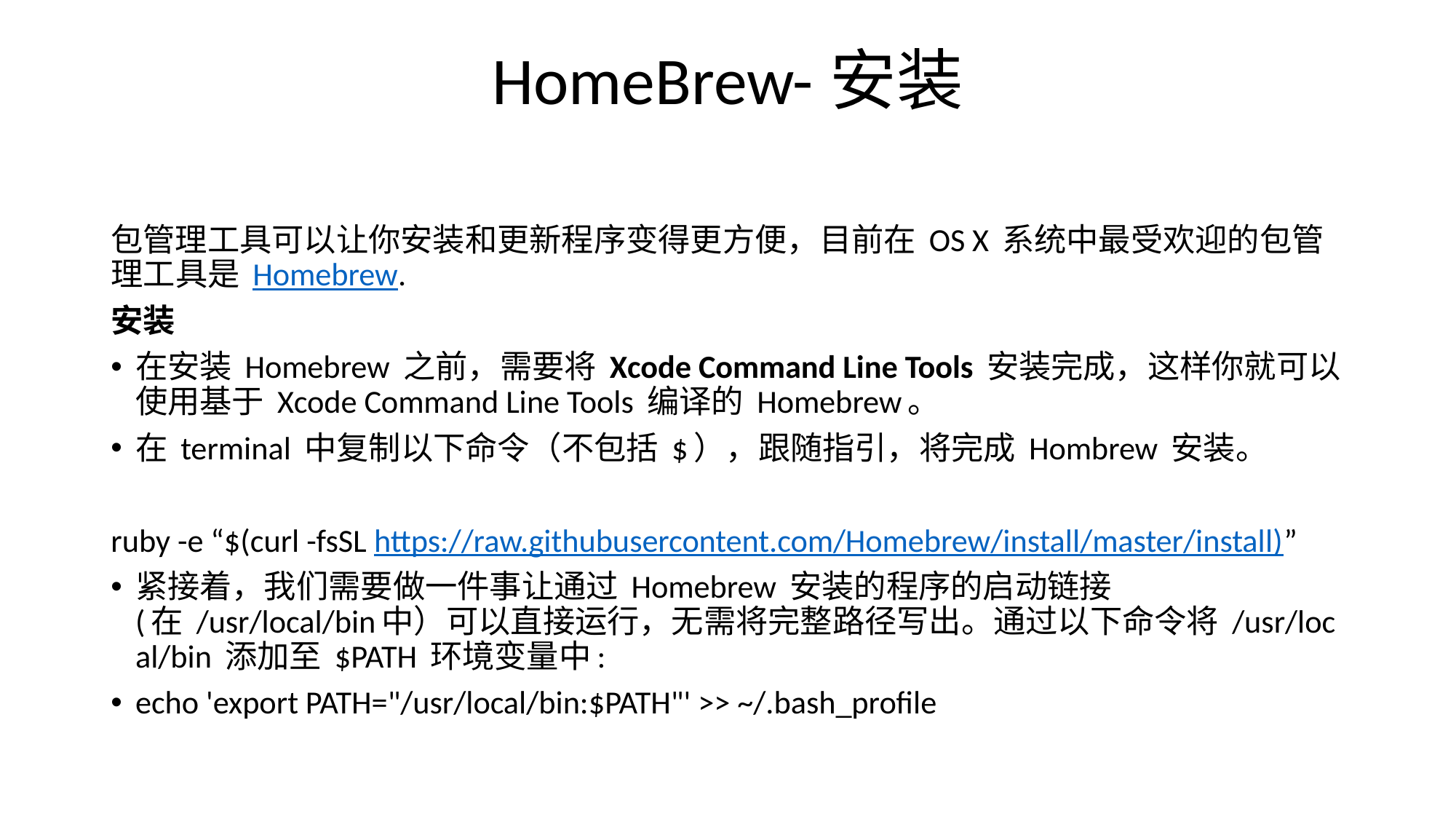

# HomeBrew-安装
包管理工具可以让你安装和更新程序变得更方便，目前在 OS X 系统中最受欢迎的包管理工具是 Homebrew.
安装
在安装 Homebrew 之前，需要将 Xcode Command Line Tools 安装完成，这样你就可以使用基于 Xcode Command Line Tools 编译的 Homebrew。
在 terminal 中复制以下命令（不包括 $），跟随指引，将完成 Hombrew 安装。

ruby -e “$(curl -fsSL https://raw.githubusercontent.com/Homebrew/install/master/install)”
紧接着，我们需要做一件事让通过 Homebrew 安装的程序的启动链接 (在 /usr/local/bin中）可以直接运行，无需将完整路径写出。通过以下命令将 /usr/local/bin 添加至 $PATH 环境变量中:
echo 'export PATH="/usr/local/bin:$PATH"' >> ~/.bash_profile